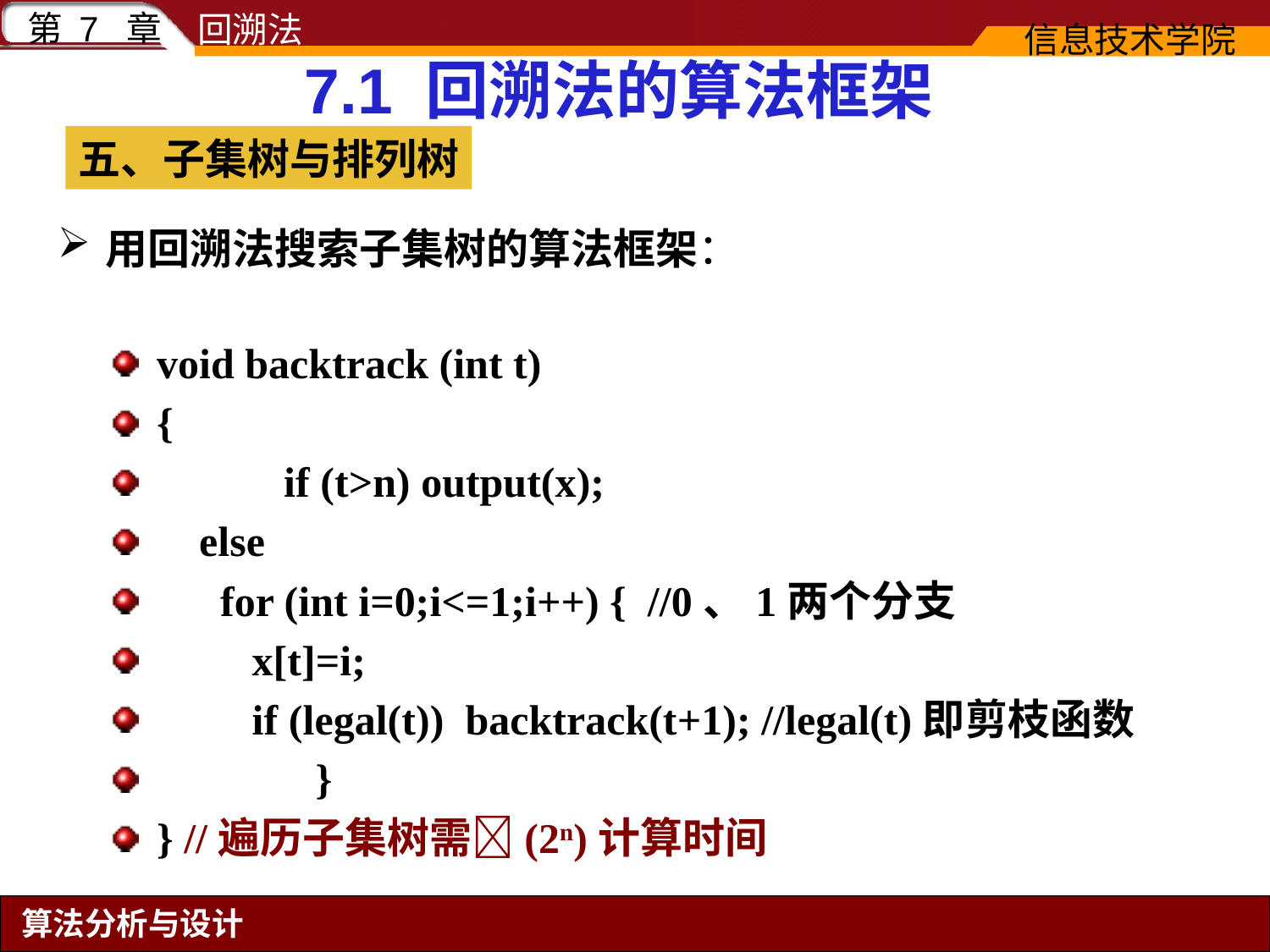

7.1 回溯法的算法框架
五、子集树与排列树
用回溯法搜索子集树的算法框架：
void backtrack (int t)
{
	if (t>n) output(x);
    else
      for (int i=0;i<=1;i++) {  //0、1两个分支
         x[t]=i;
         if (legal(t))  backtrack(t+1); //legal(t)即剪枝函数
	   }
} //遍历子集树需Ω(2n)计算时间